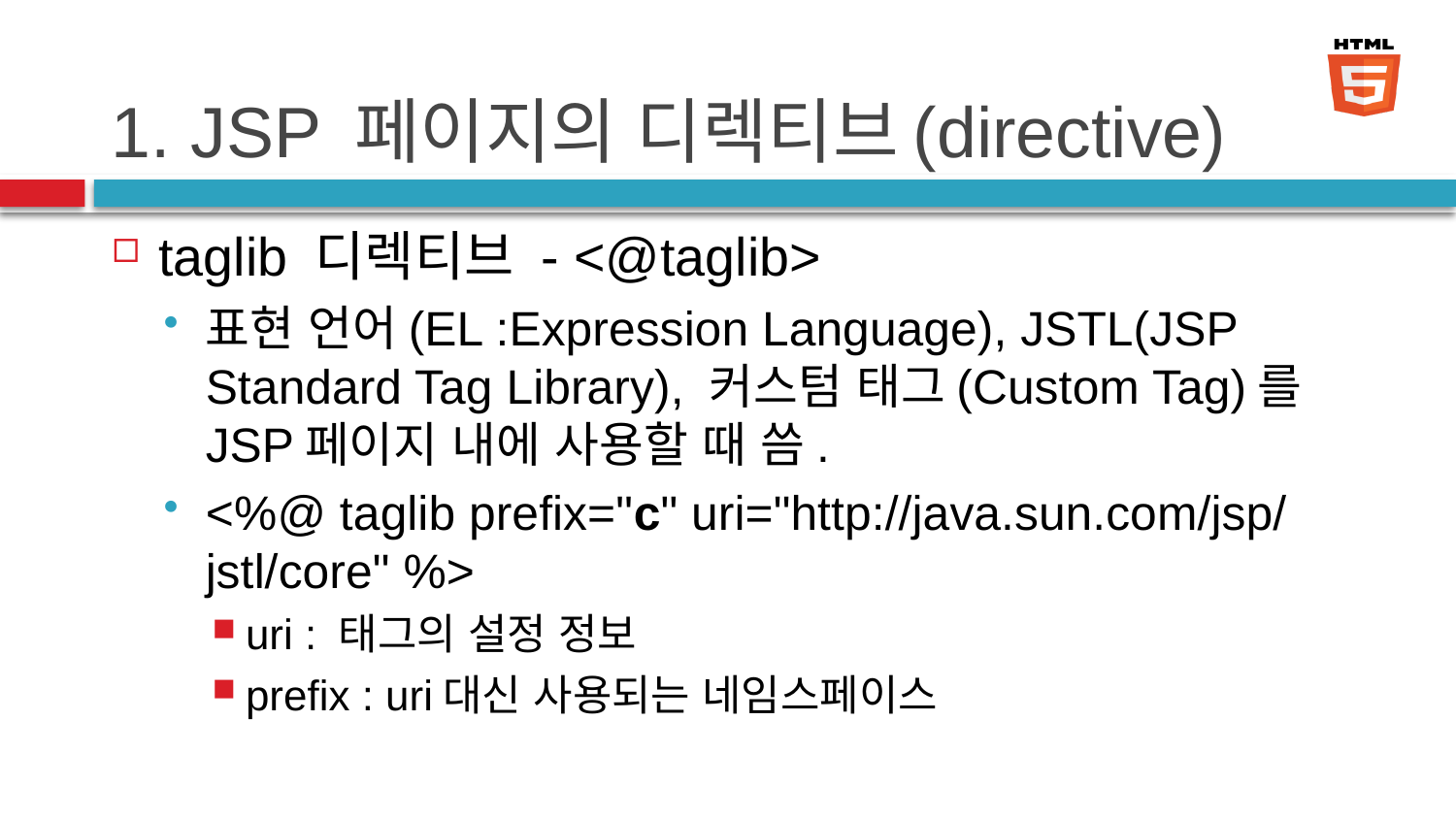

# 1. JSP 페이지의 디렉티브(directive)
taglib 디렉티브 - <@taglib>
표현 언어(EL :Expression Language), JSTL(JSP Standard Tag Library), 커스텀 태그(Custom Tag)를 JSP페이지 내에 사용할 때 씀.
<%@ taglib prefix="c" uri="http://java.sun.com/jsp/jstl/core" %>
uri : 태그의 설정 정보
prefix : uri대신 사용되는 네임스페이스